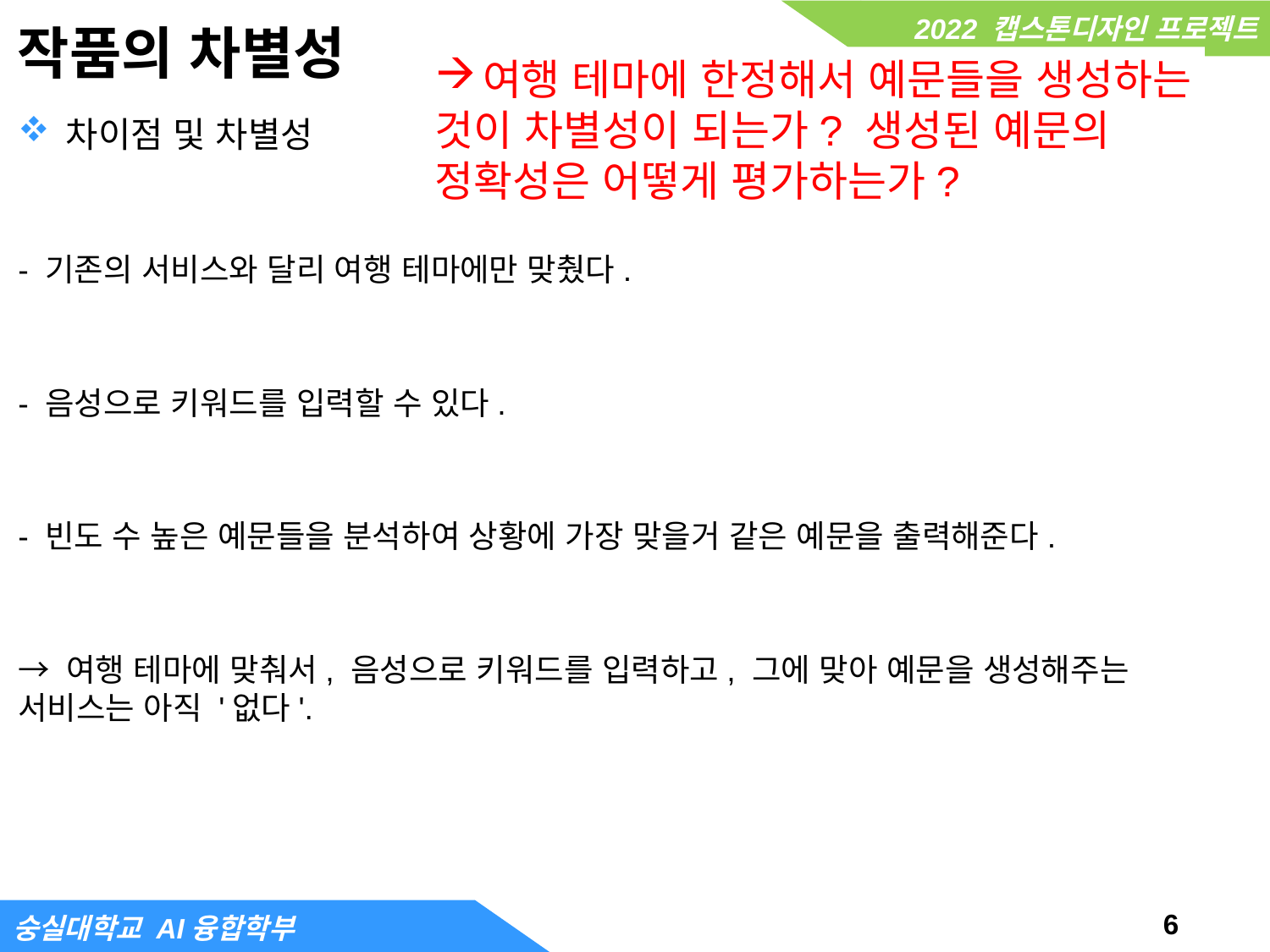

# 작품의 차별성
여행 테마에 한정해서 예문들을 생성하는
것이 차별성이 되는가? 생성된 예문의
정확성은 어떻게 평가하는가?
차이점 및 차별성

- 기존의 서비스와 달리 여행 테마에만 맞췄다.

- 음성으로 키워드를 입력할 수 있다.

- 빈도 수 높은 예문들을 분석하여 상황에 가장 맞을거 같은 예문을 출력해준다.

→ 여행 테마에 맞춰서, 음성으로 키워드를 입력하고, 그에 맞아 예문을 생성해주는 서비스는 아직 '없다'.